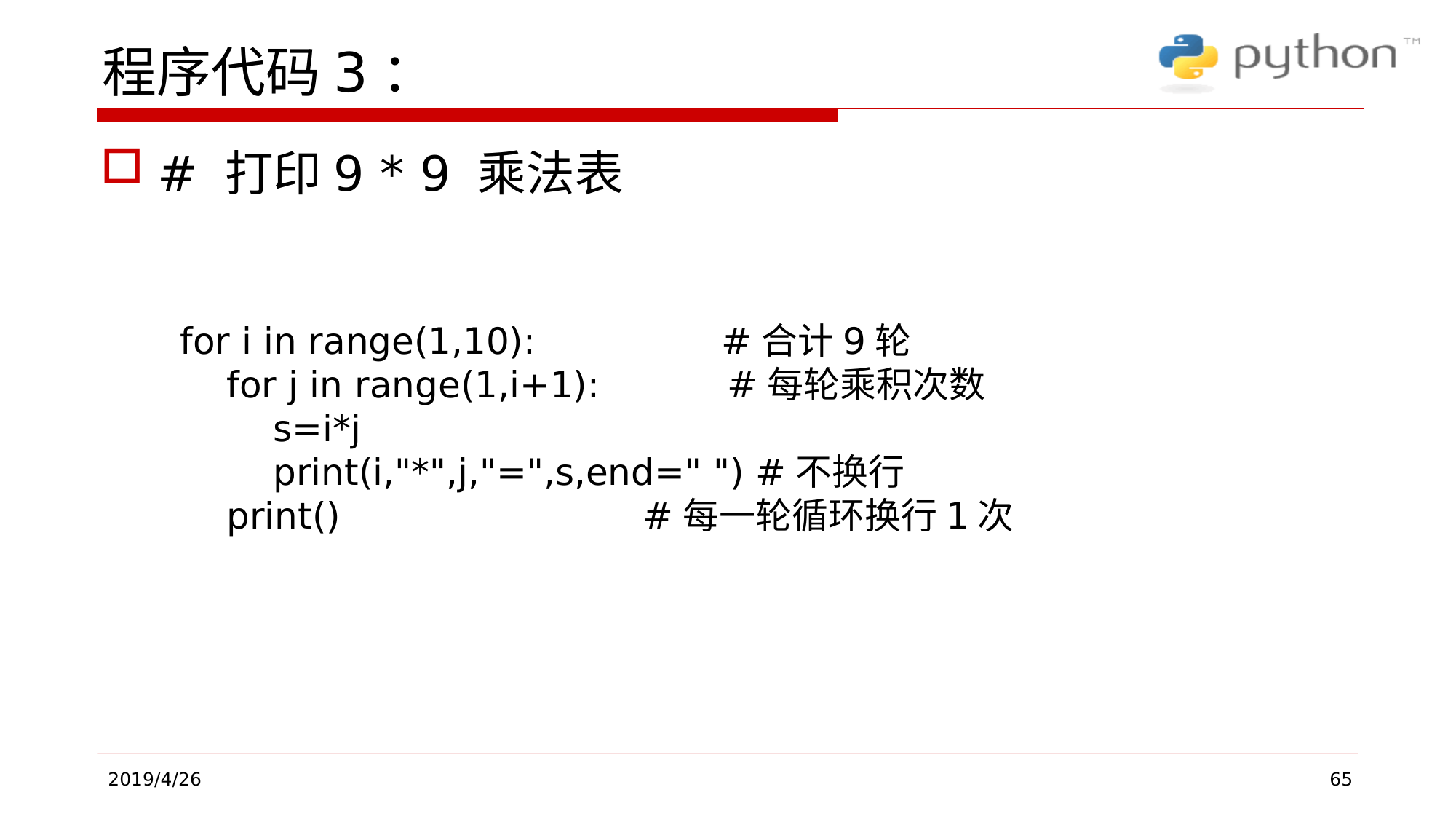

# 程序代码3：
# 打印9 * 9 乘法表
for i in range(1,10):                #合计9轮
    for j in range(1,i+1):           #每轮乘积次数
        s=i*j
        print(i,"*",j,"=",s,end=" ") #不换行
    print()                          #每一轮循环换行1次

65
2019/4/26